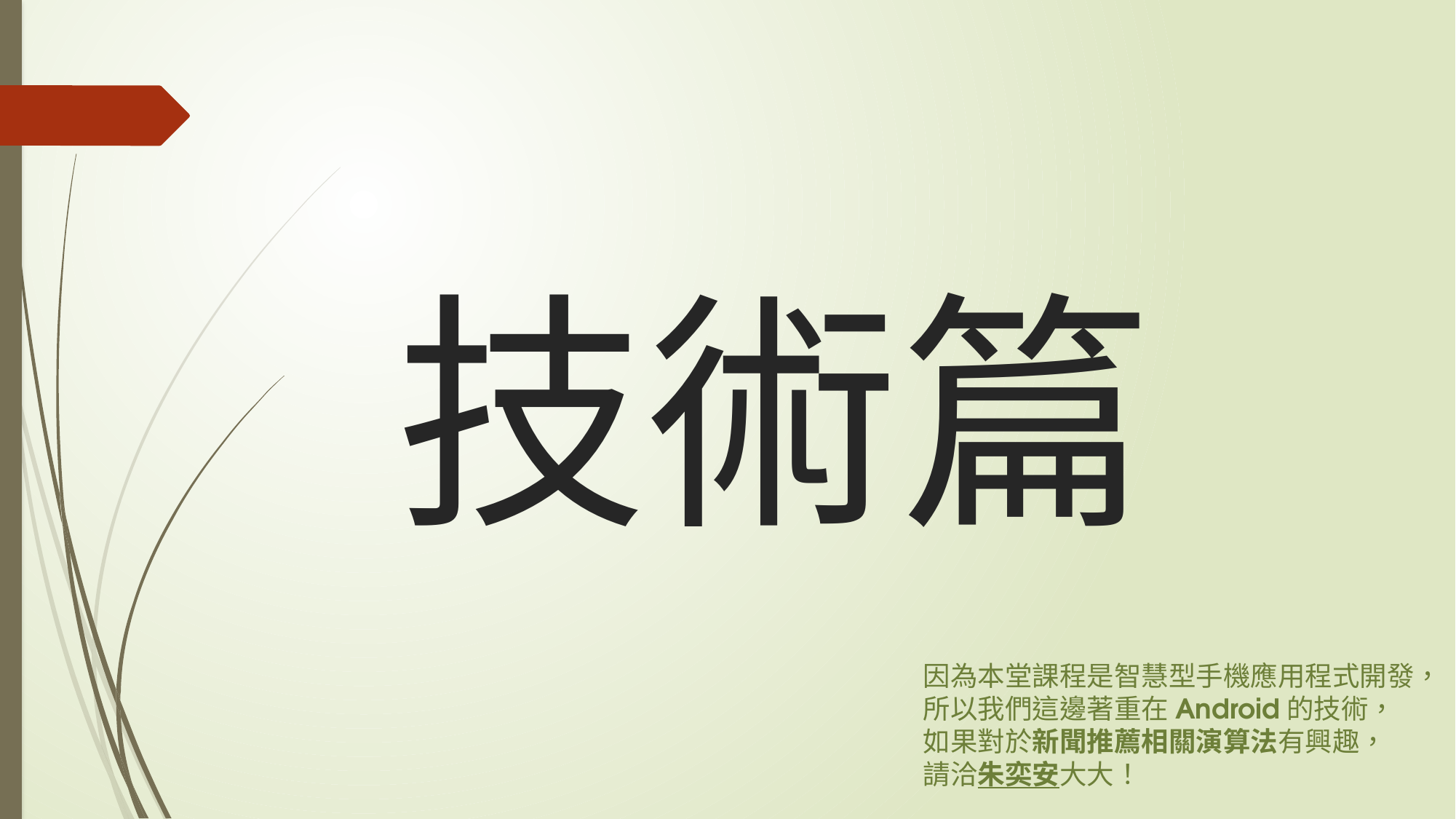

# 技術篇
因為本堂課程是智慧型手機應用程式開發，
所以我們這邊著重在Android的技術，
如果對於新聞推薦相關演算法有興趣，
請洽朱奕安大大！